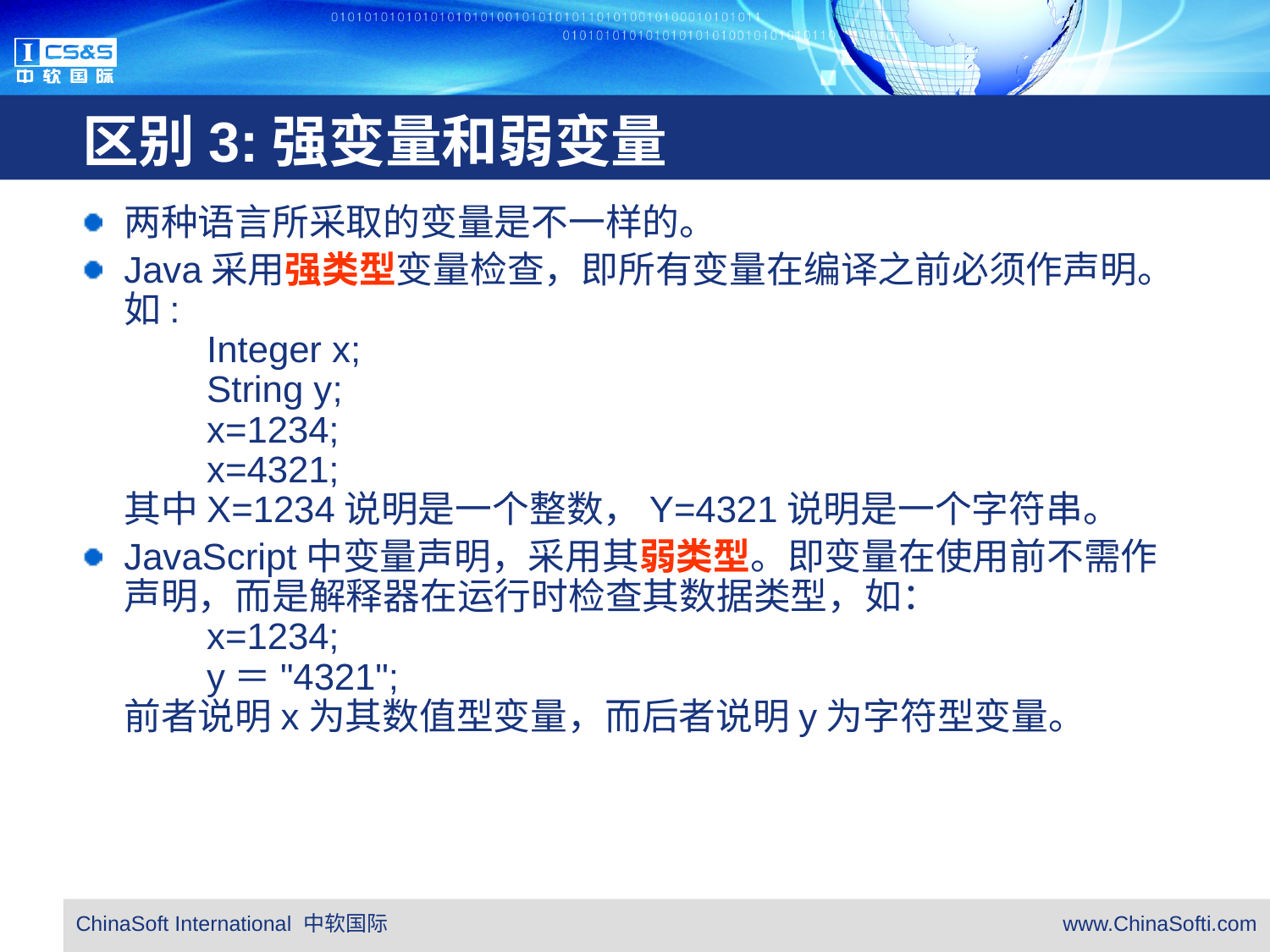

# 区别3:强变量和弱变量
两种语言所采取的变量是不一样的。
Java采用强类型变量检查，即所有变量在编译之前必须作声明。如:
　　Integer x;
　　String y;
　　x=1234;
　　x=4321;
其中X=1234说明是一个整数，Y=4321说明是一个字符串。
JavaScript中变量声明，采用其弱类型。即变量在使用前不需作声明，而是解释器在运行时检查其数据类型，如：
　　x=1234;
　　y＝"4321";
前者说明x为其数值型变量，而后者说明y为字符型变量。